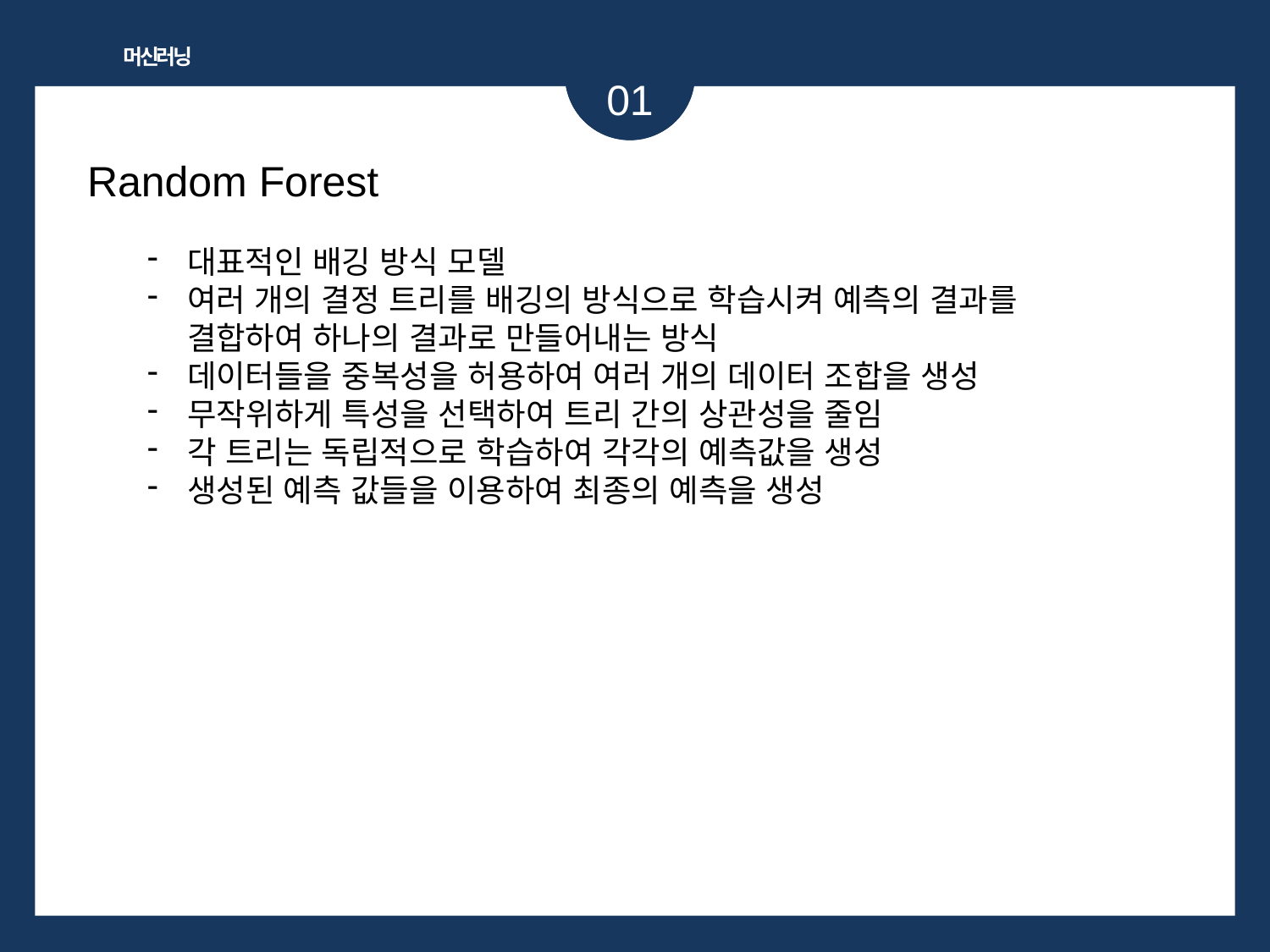

머신러닝
01
Random Forest
대표적인 배깅 방식 모델
여러 개의 결정 트리를 배깅의 방식으로 학습시켜 예측의 결과를 결합하여 하나의 결과로 만들어내는 방식
데이터들을 중복성을 허용하여 여러 개의 데이터 조합을 생성
무작위하게 특성을 선택하여 트리 간의 상관성을 줄임
각 트리는 독립적으로 학습하여 각각의 예측값을 생성
생성된 예측 값들을 이용하여 최종의 예측을 생성